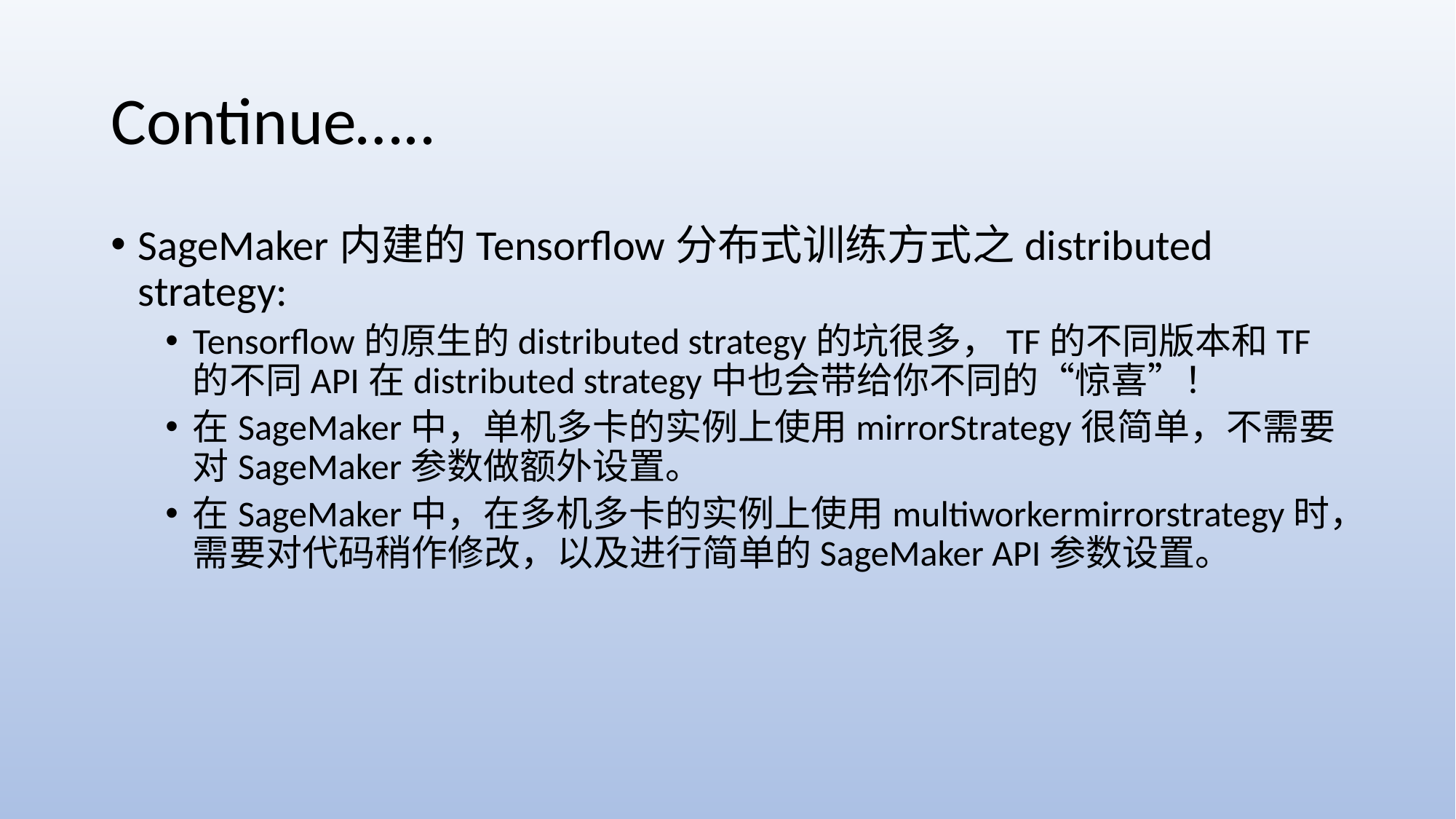

# Continue…..
SageMaker内建的Tensorflow分布式训练方式之distributed strategy:
Tensorflow的原生的distributed strategy的坑很多，TF的不同版本和TF的不同API在distributed strategy中也会带给你不同的“惊喜”！
在SageMaker中，单机多卡的实例上使用mirrorStrategy很简单，不需要对SageMaker参数做额外设置。
在SageMaker中，在多机多卡的实例上使用multiworkermirrorstrategy时，需要对代码稍作修改，以及进行简单的SageMaker API参数设置。